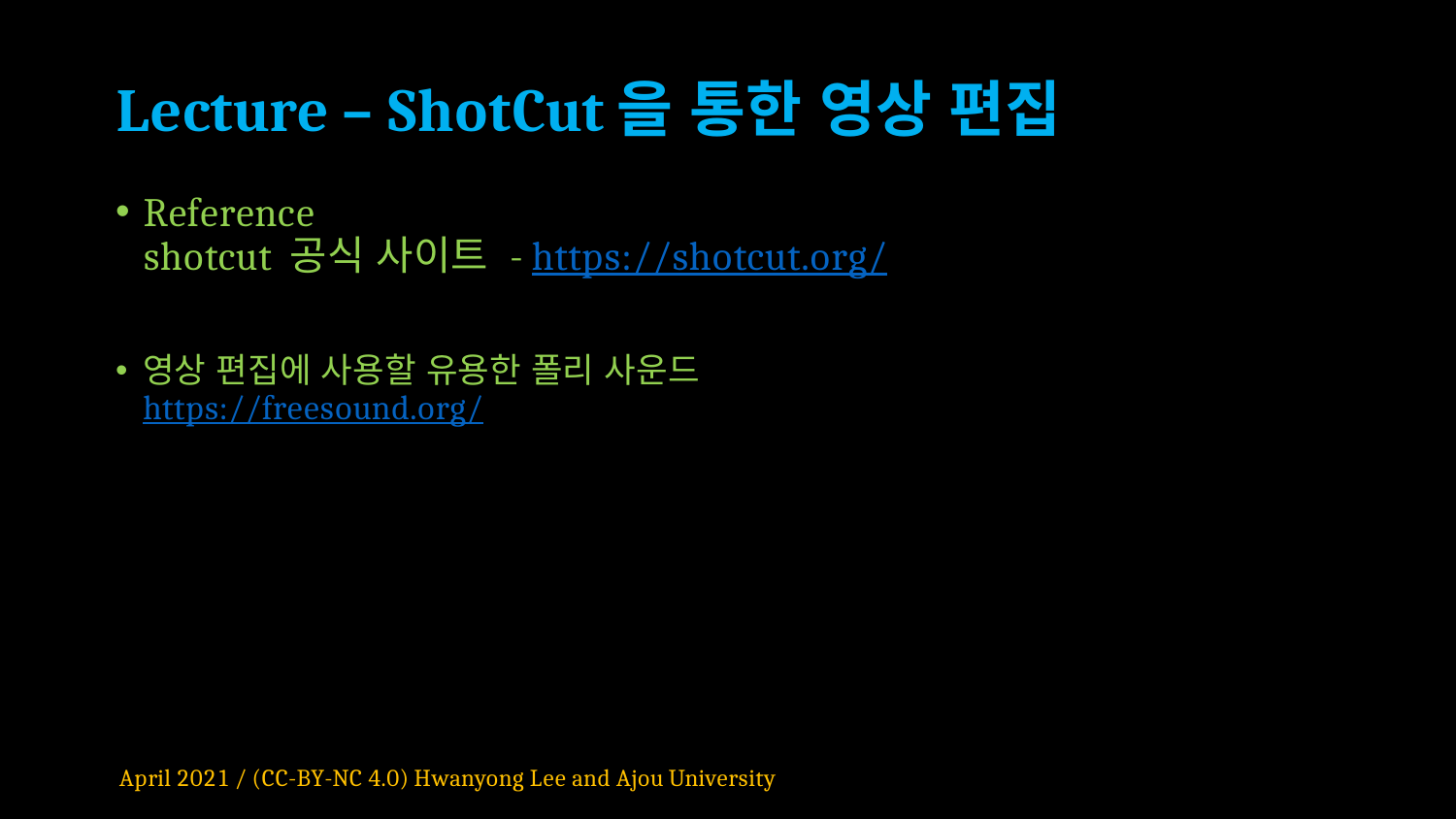

# Lecture – ShotCut을 통한 영상 편집
Reference
shotcut 공식 사이트 - https://shotcut.org/

영상 편집에 사용할 유용한 폴리 사운드
https://freesound.org/

April 2021 / (CC-BY-NC 4.0) Hwanyong Lee and Ajou University